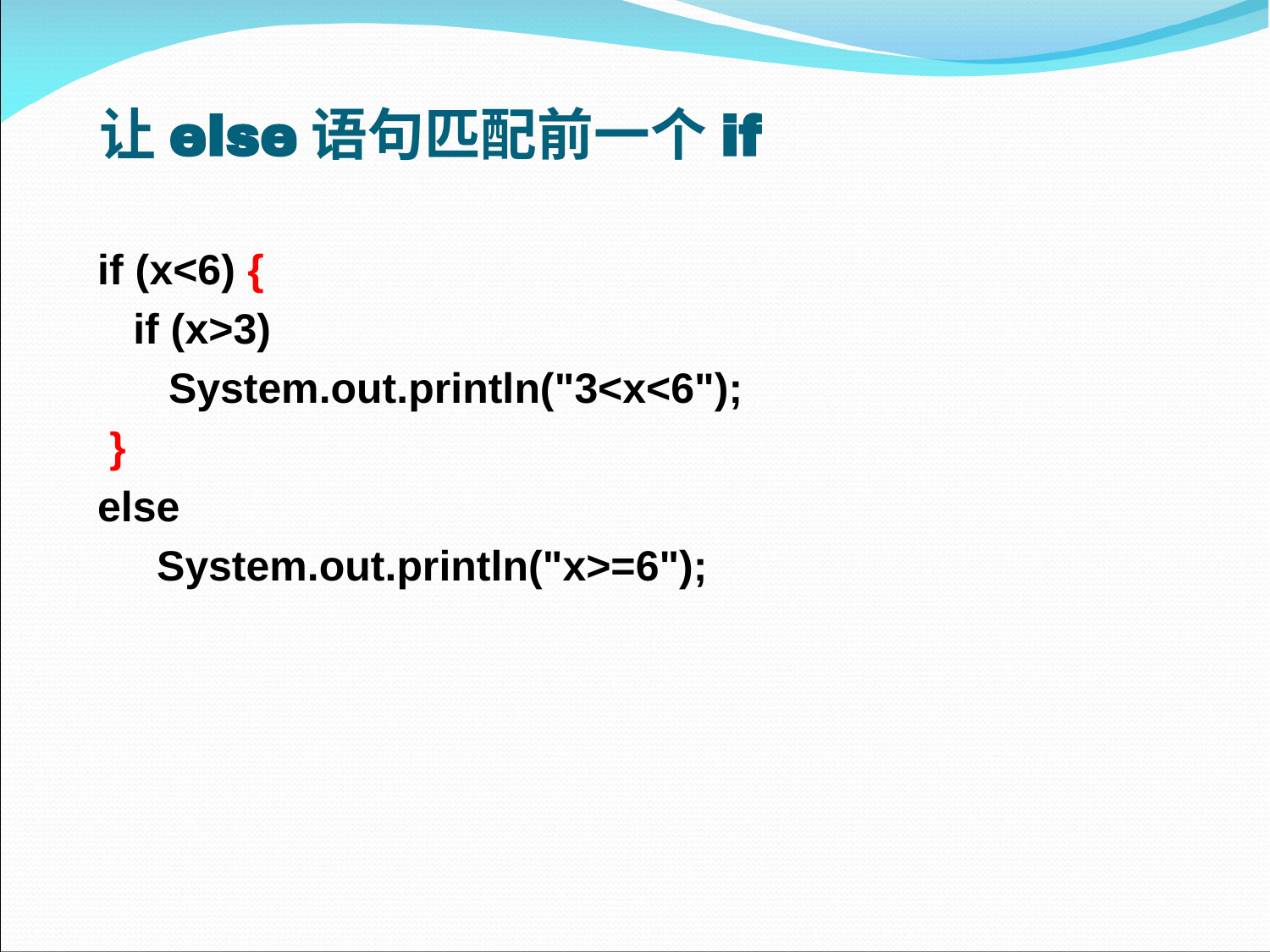

# 让else语句匹配前一个if
if (x<6) {
   if (x>3)
      System.out.println("3<x<6");
 }
else
     System.out.println("x>=6");